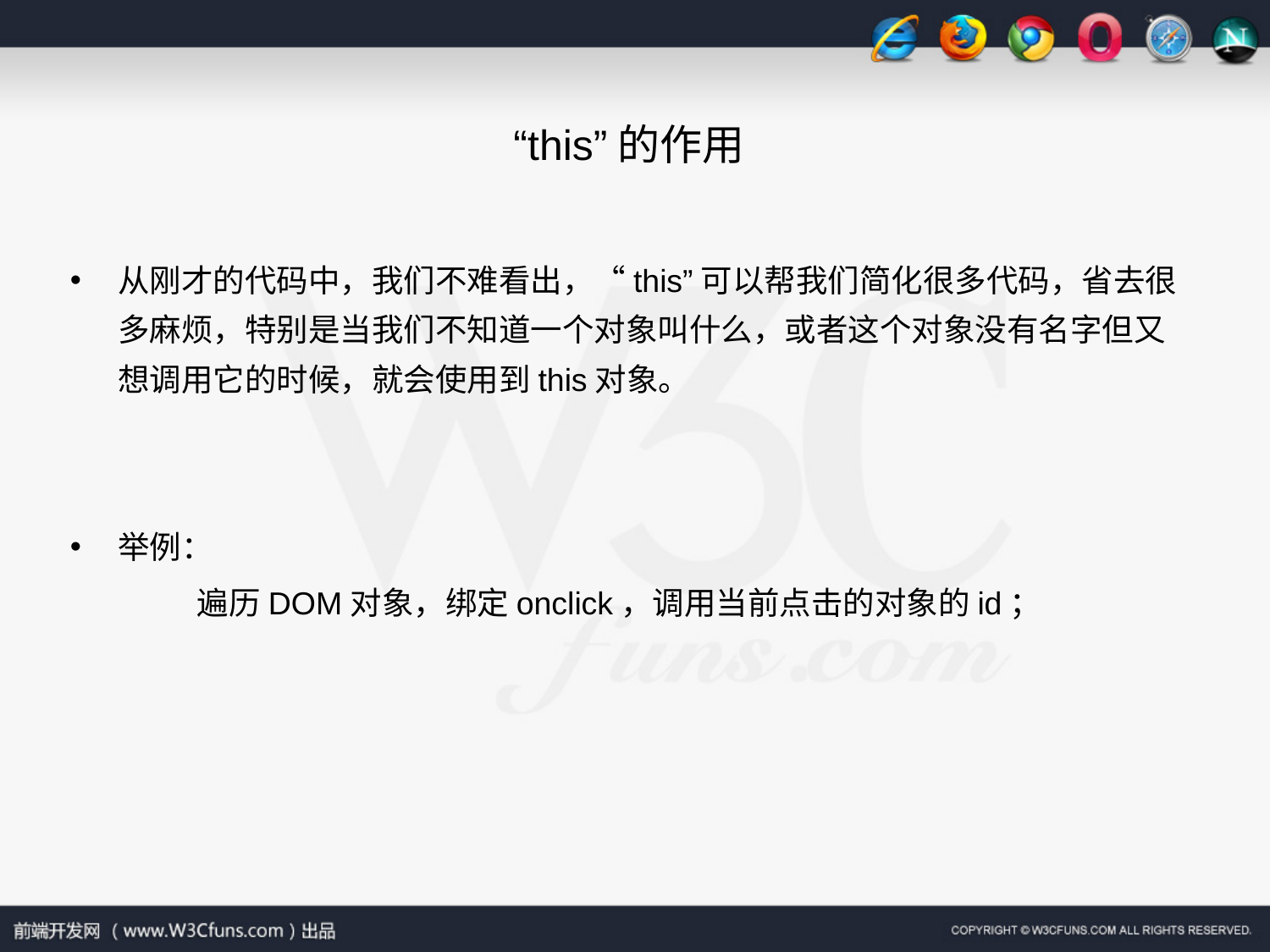

“this”的作用

从刚才的代码中，我们不难看出，“this”可以帮我们简化很多代码，省去很多麻烦，特别是当我们不知道一个对象叫什么，或者这个对象没有名字但又想调用它的时候，就会使用到this对象。

举例：
	遍历DOM对象，绑定onclick，调用当前点击的对象的id；